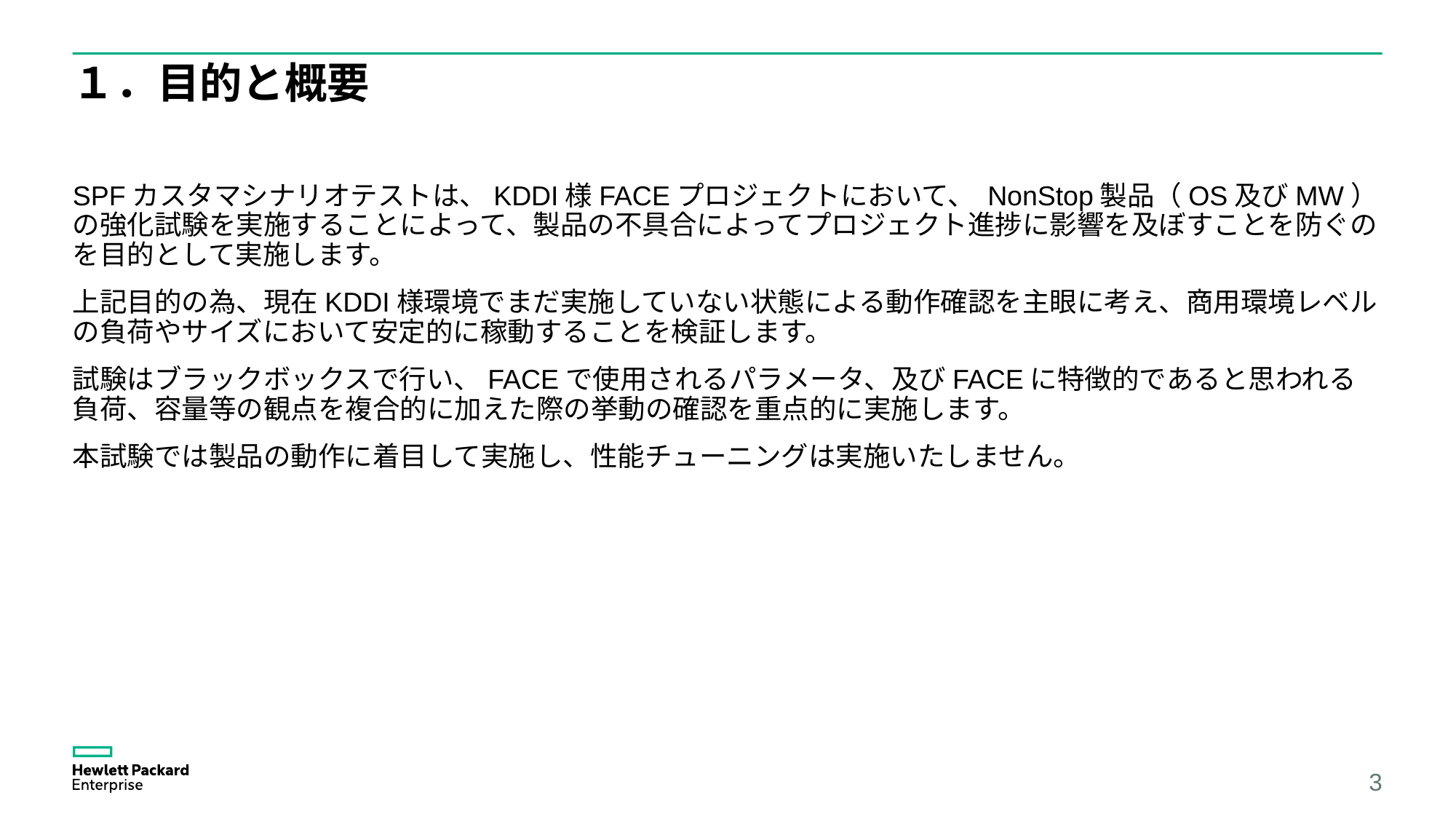

# １．目的と概要
SPFカスタマシナリオテストは、KDDI様FACEプロジェクトにおいて、 NonStop製品（OS及びMW）の強化試験を実施することによって、製品の不具合によってプロジェクト進捗に影響を及ぼすことを防ぐのを目的として実施します。
上記目的の為、現在KDDI様環境でまだ実施していない状態による動作確認を主眼に考え、商用環境レベルの負荷やサイズにおいて安定的に稼動することを検証します。
試験はブラックボックスで行い、FACEで使用されるパラメータ、及びFACEに特徴的であると思われる負荷、容量等の観点を複合的に加えた際の挙動の確認を重点的に実施します。
本試験では製品の動作に着目して実施し、性能チューニングは実施いたしません。

3